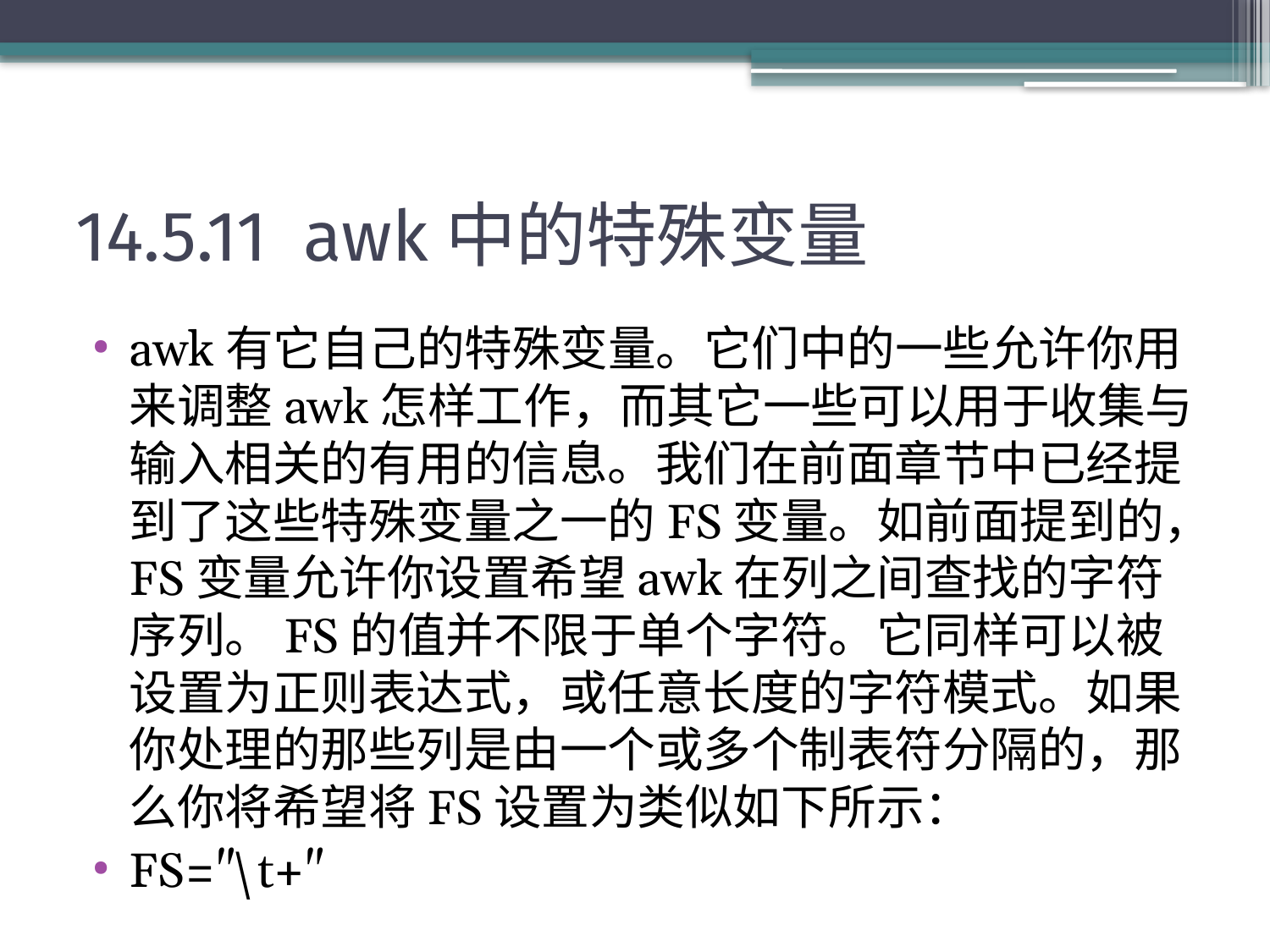

# 14.5.11  awk中的特殊变量
awk有它自己的特殊变量。它们中的一些允许你用来调整awk怎样工作，而其它一些可以用于收集与输入相关的有用的信息。我们在前面章节中已经提到了这些特殊变量之一的FS变量。如前面提到的，FS变量允许你设置希望awk在列之间查找的字符序列。FS的值并不限于单个字符。它同样可以被设置为正则表达式，或任意长度的字符模式。如果你处理的那些列是由一个或多个制表符分隔的，那么你将希望将FS设置为类似如下所示：
FS="\t+"